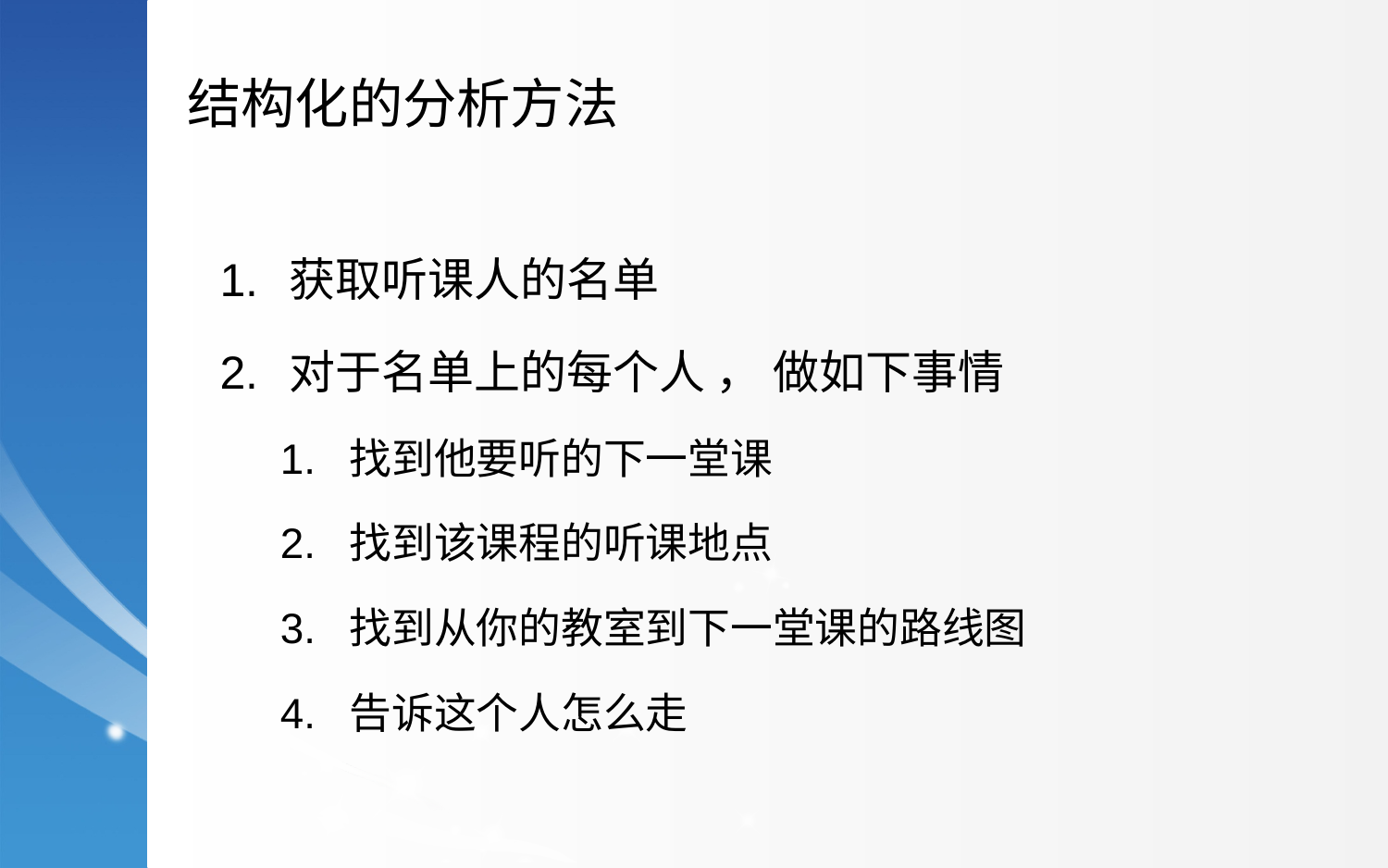

结构化的分析方法
获取听课人的名单
对于名单上的每个人 ， 做如下事情
找到他要听的下一堂课
找到该课程的听课地点
找到从你的教室到下一堂课的路线图
告诉这个人怎么走